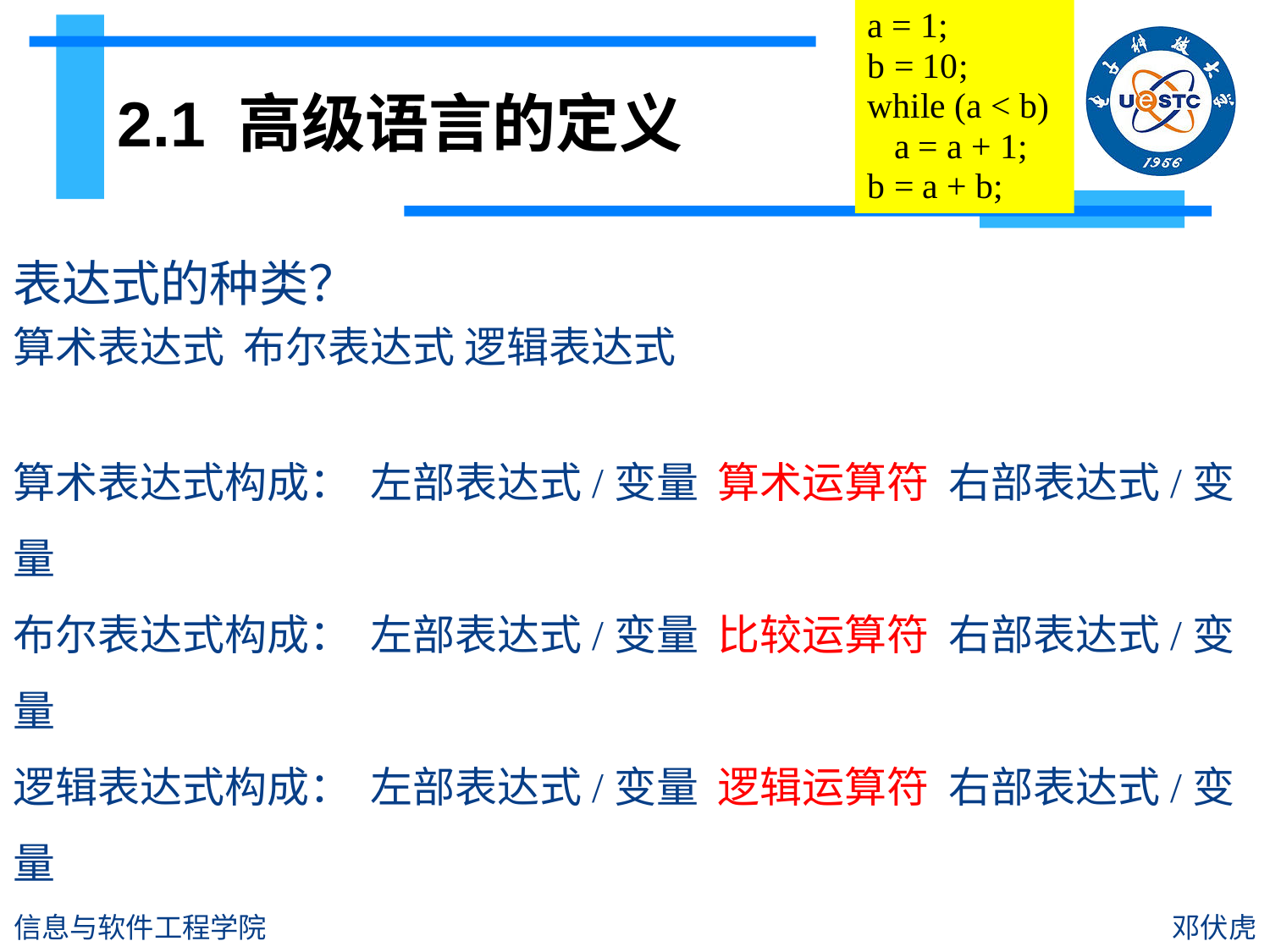

a = 1;
b = 10;
while (a < b)
   a = a + 1;
b = a + b;
# 2.1 高级语言的定义
表达式的种类？
算术表达式  布尔表达式 逻辑表达式

算术表达式构成：  左部表达式/变量  算术运算符  右部表达式/变量
布尔表达式构成：  左部表达式/变量  比较运算符  右部表达式/变量
逻辑表达式构成：  左部表达式/变量  逻辑运算符  右部表达式/变量

5
信息与软件工程学院
邓伏虎